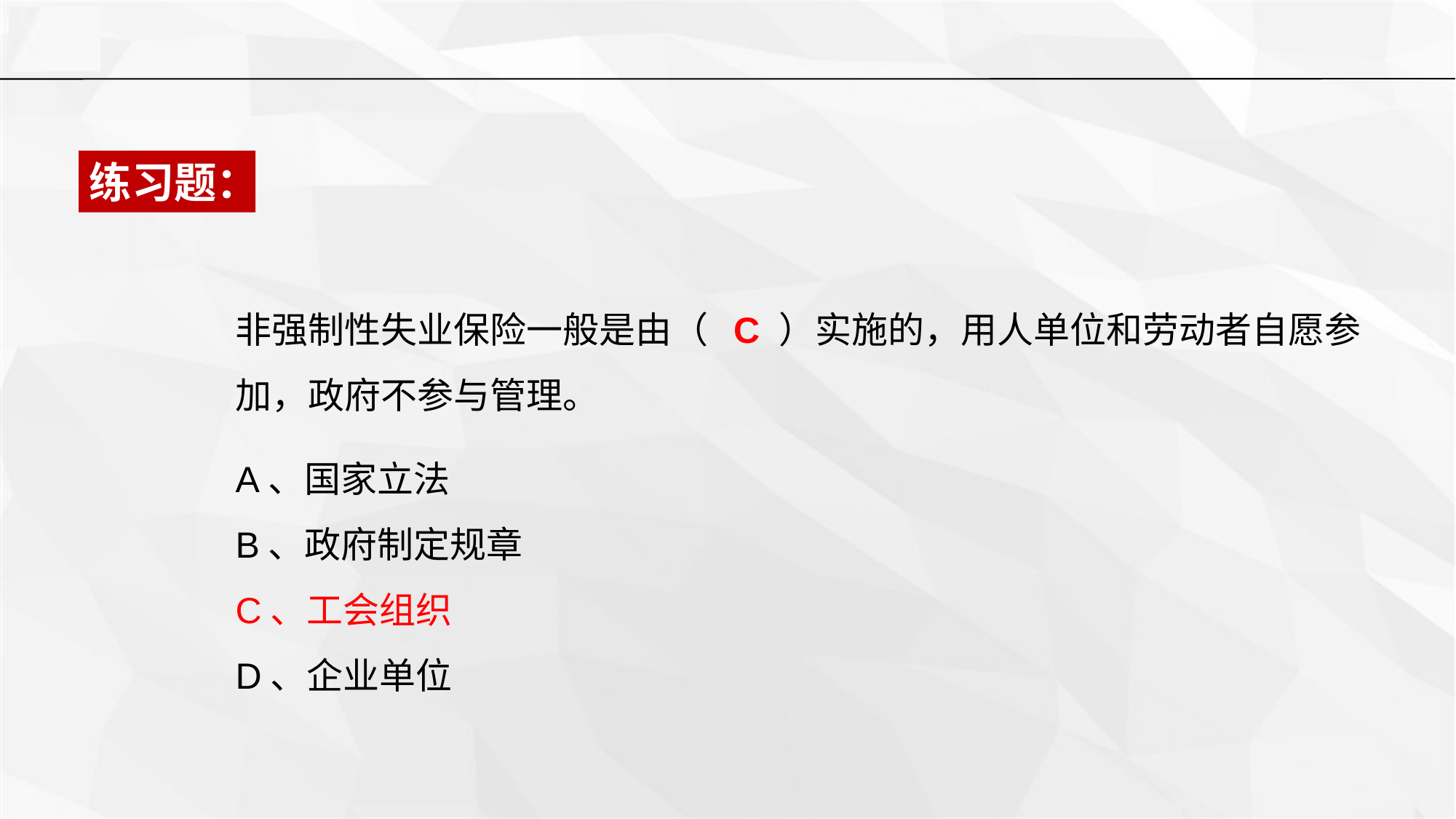

练习题：
非强制性失业保险一般是由（  C ）实施的，用人单位和劳动者自愿参加，政府不参与管理。
A、国家立法
B、政府制定规章
C、工会组织
D、企业单位